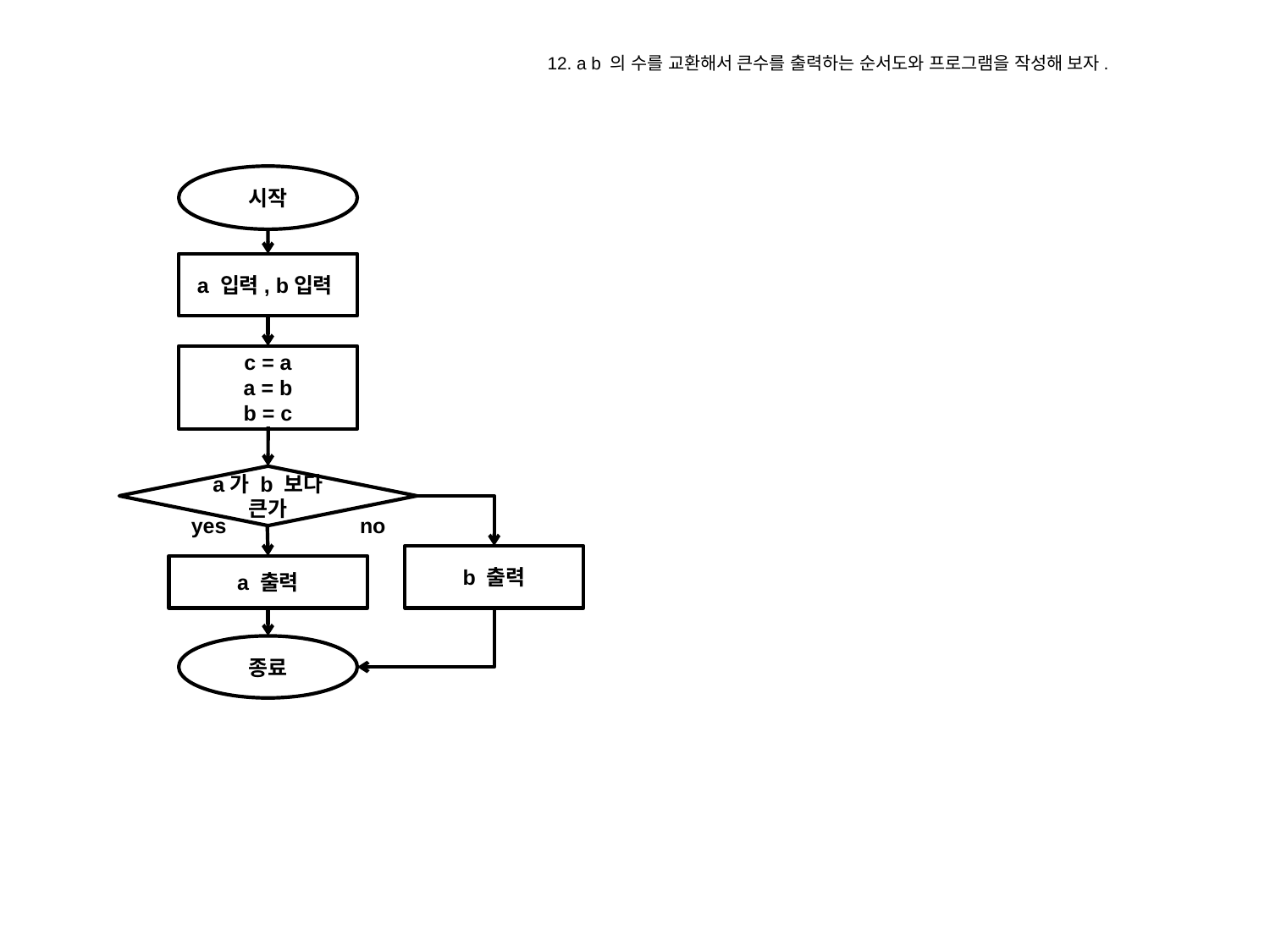

12. a b 의 수를 교환해서 큰수를 출력하는 순서도와 프로그램을 작성해 보자.
시작
a 입력, b입력
c = a
a = b
b = c
a가 b 보다 큰가
yes
no
b 출력
a 출력
종료